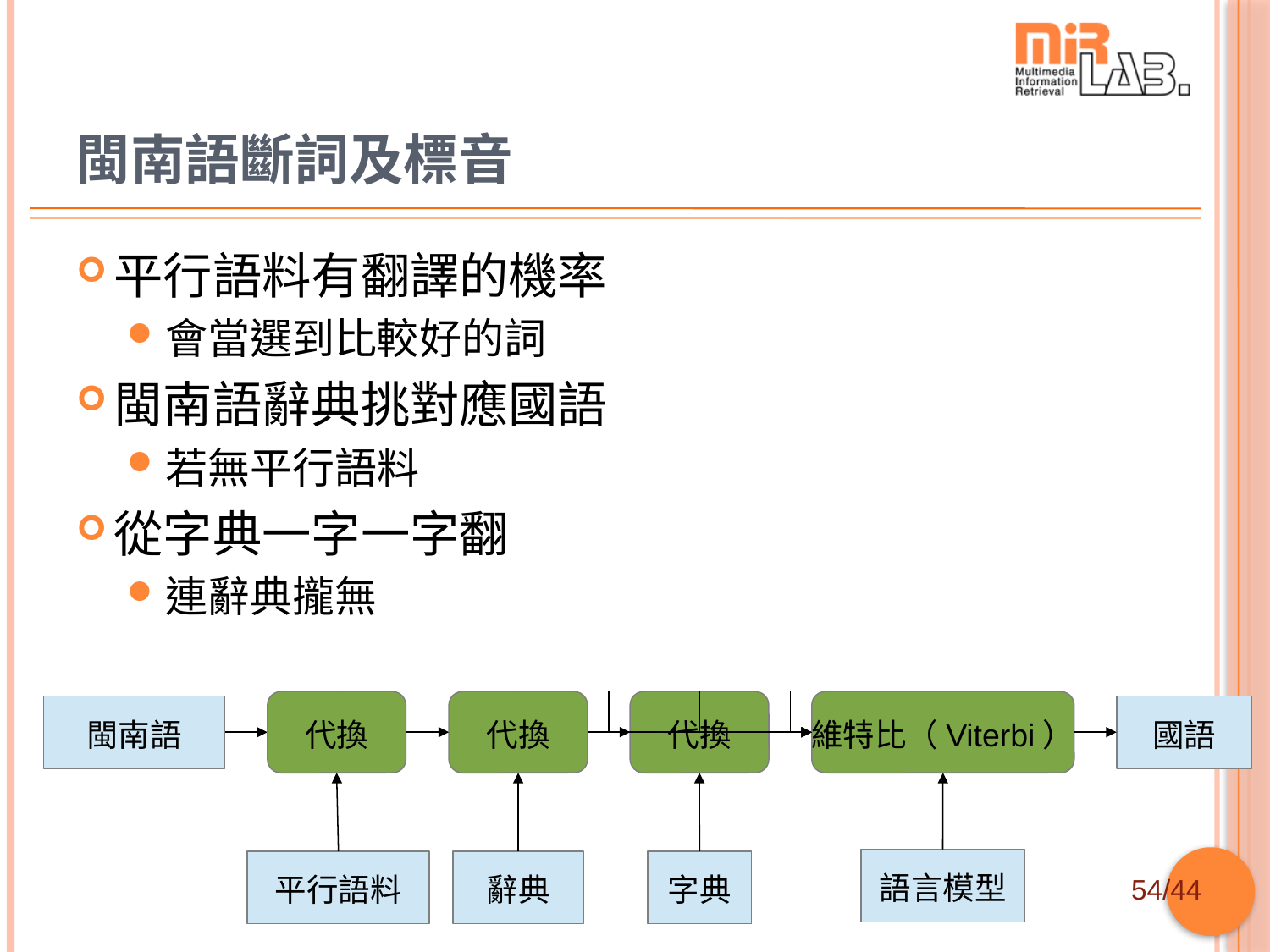

# 閩南語斷詞及標音
平行語料有翻譯的機率
會當選到比較好的詞
閩南語辭典挑對應國語
若無平行語料
從字典一字一字翻
連辭典攏無
代換
代換
代換
維特比（Viterbi）
閩南語
國語
語言模型
平行語料
辭典
字典